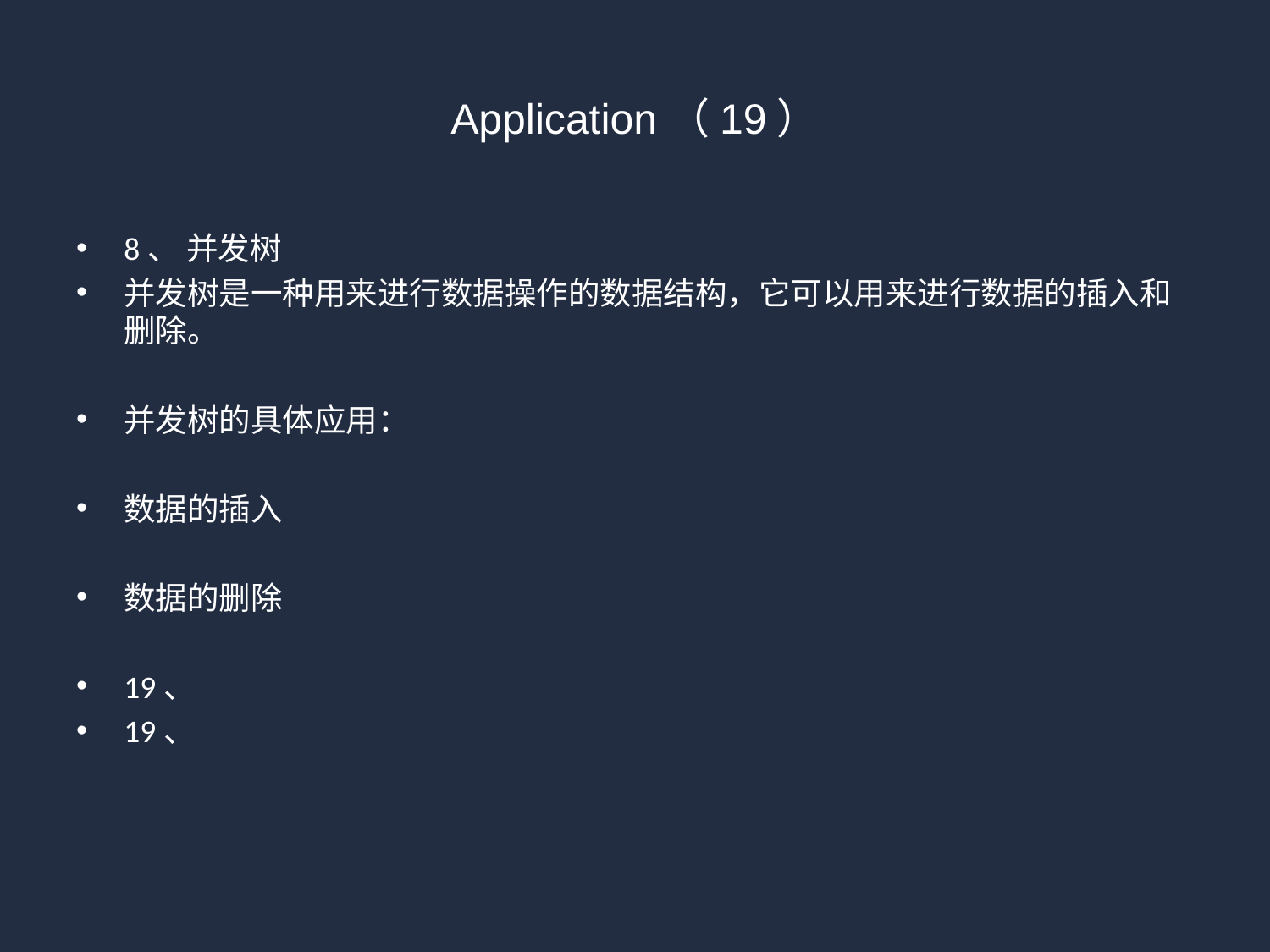

# Application（19）
8、 并发树
并发树是一种用来进行数据操作的数据结构，它可以用来进行数据的插入和删除。

并发树的具体应用：

数据的插入

数据的删除

19、
19、